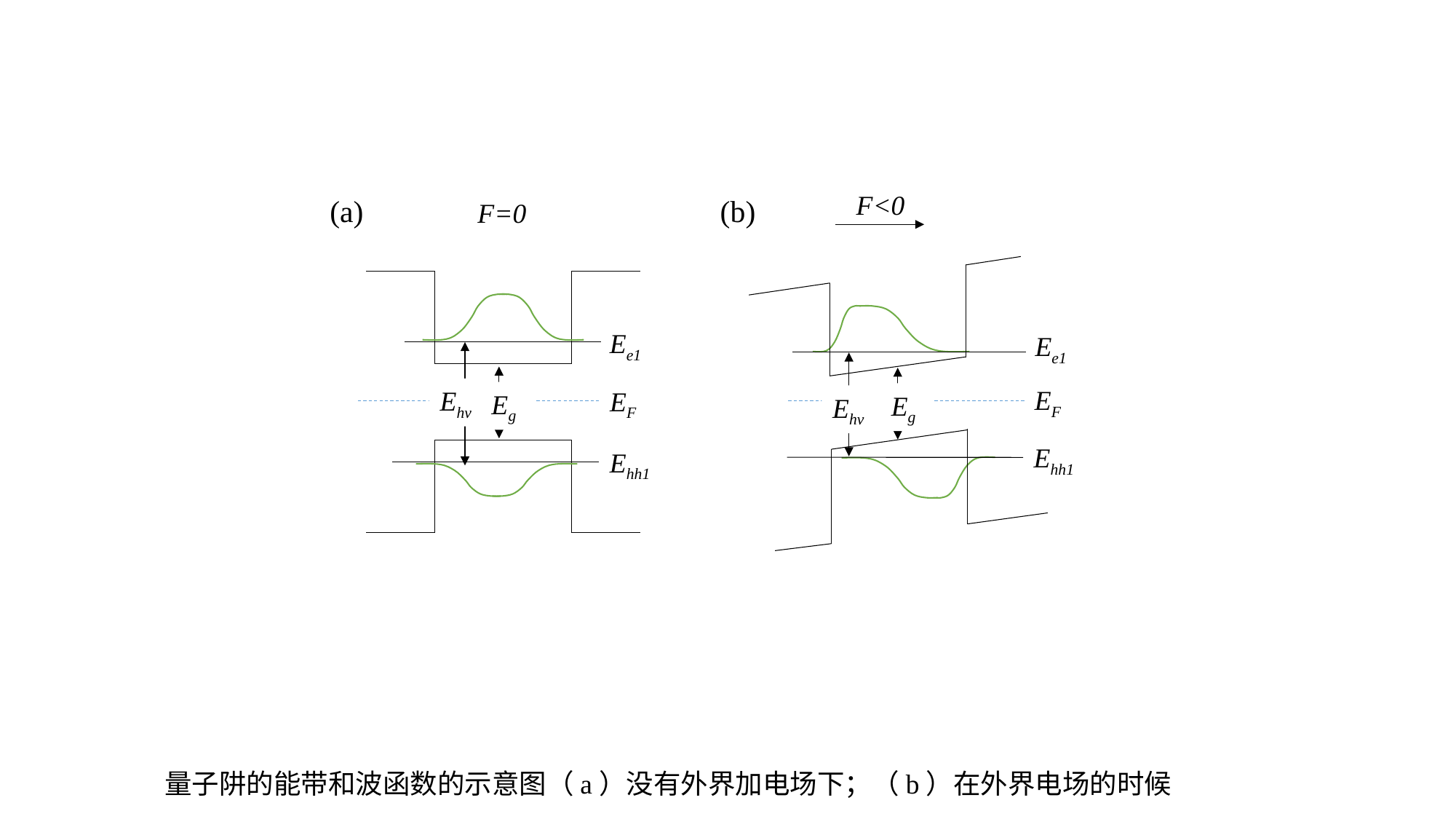

F<0

Ee1
EF
Eg
Ehv
Ehh1

F=0
Ee1
EF
Ehh1

Eg

Ehv
(a)
(b)
量子阱的能带和波函数的示意图（a）没有外界加电场下；（b）在外界电场的时候